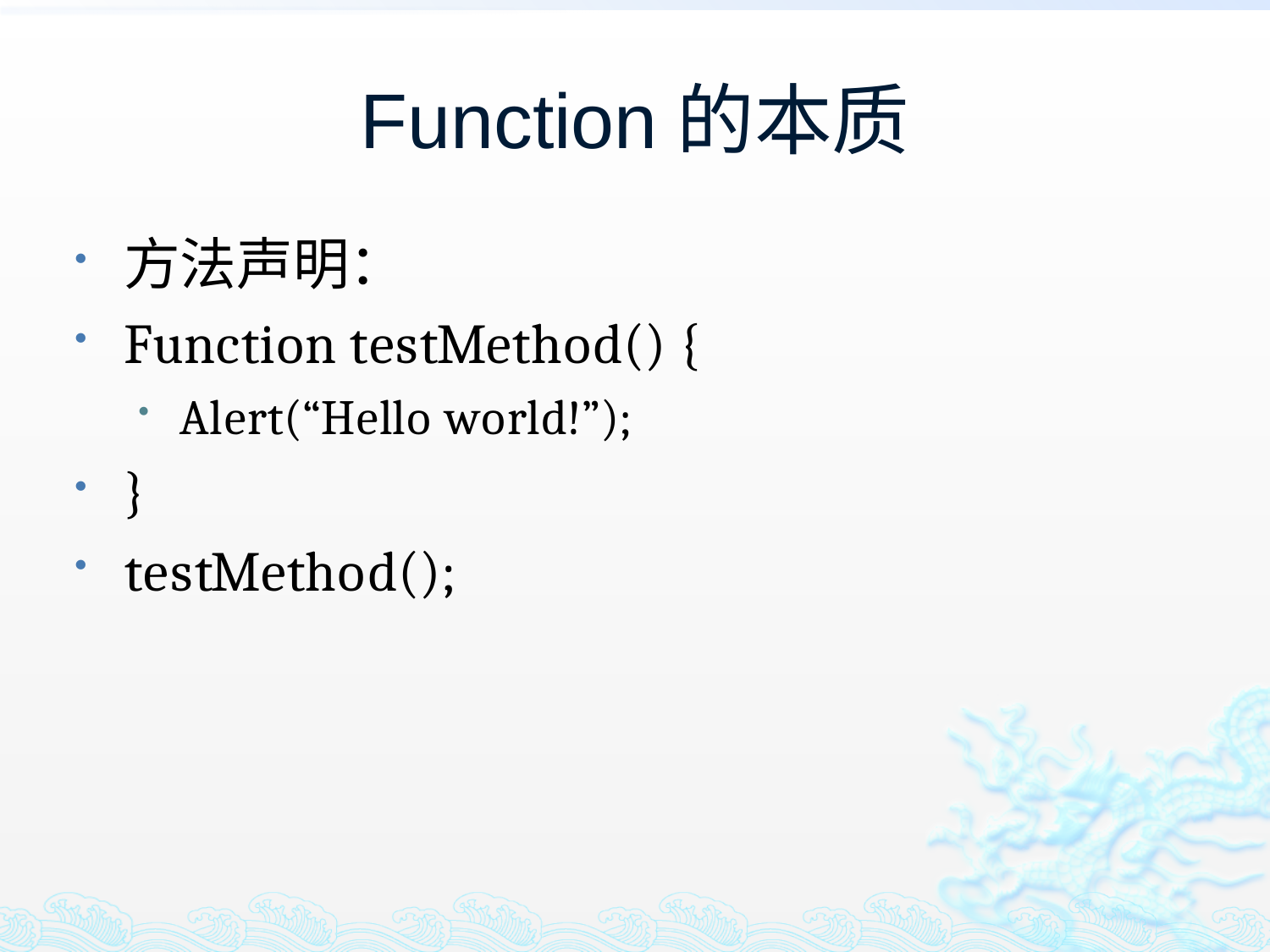

# Function的本质
方法声明：
Function testMethod() {
Alert(“Hello world!”);
}
testMethod();